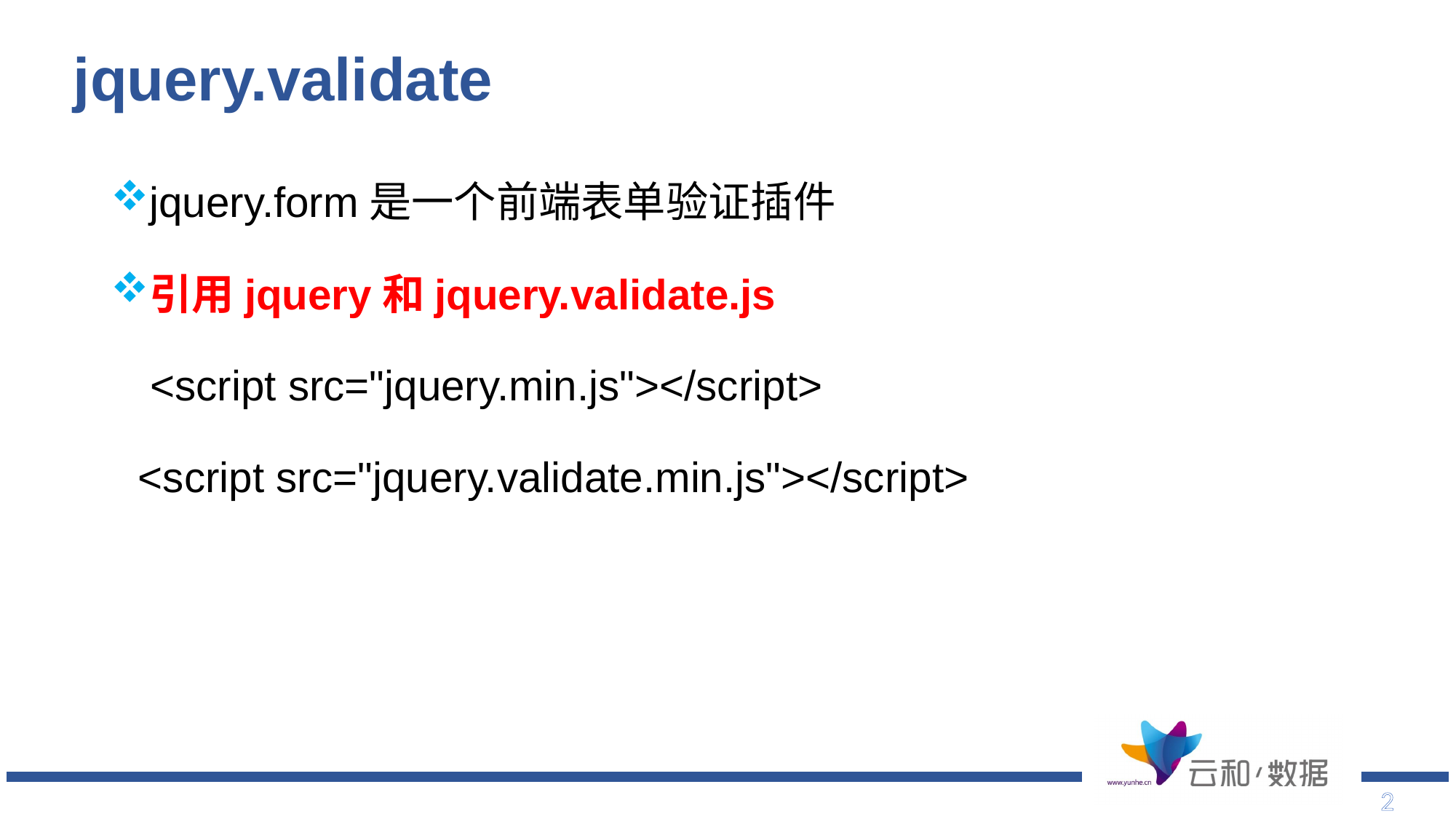

# jquery.validate
jquery.form是一个前端表单验证插件
引用jquery和jquery.validate.js
 <script src="jquery.min.js"></script>
<script src="jquery.validate.min.js"></script>